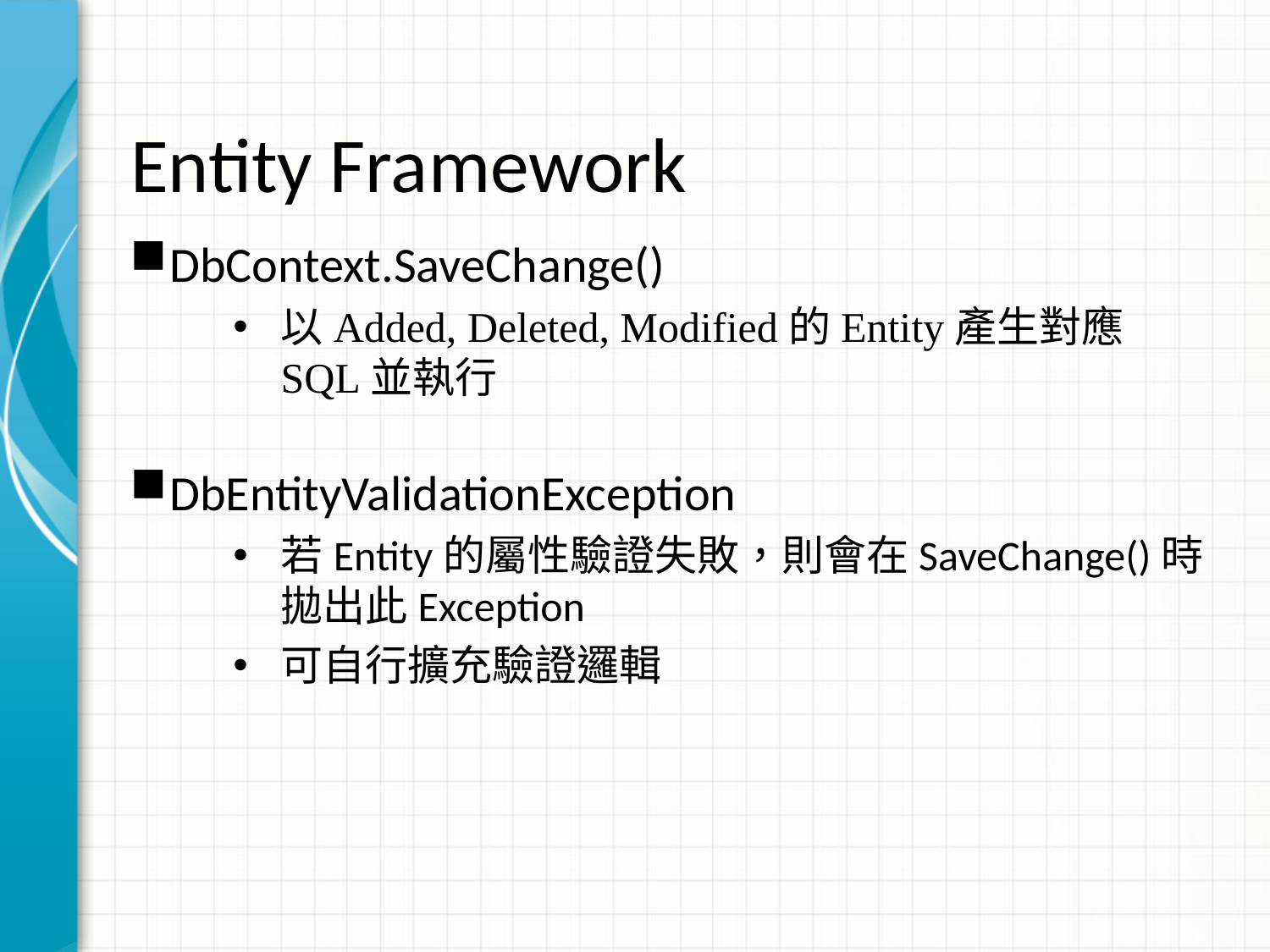

# Entity Framework
DbContext.SaveChange()
以Added, Deleted, Modified的Entity產生對應SQL並執行

DbEntityValidationException
若Entity的屬性驗證失敗，則會在SaveChange()時拋出此Exception
可自行擴充驗證邏輯